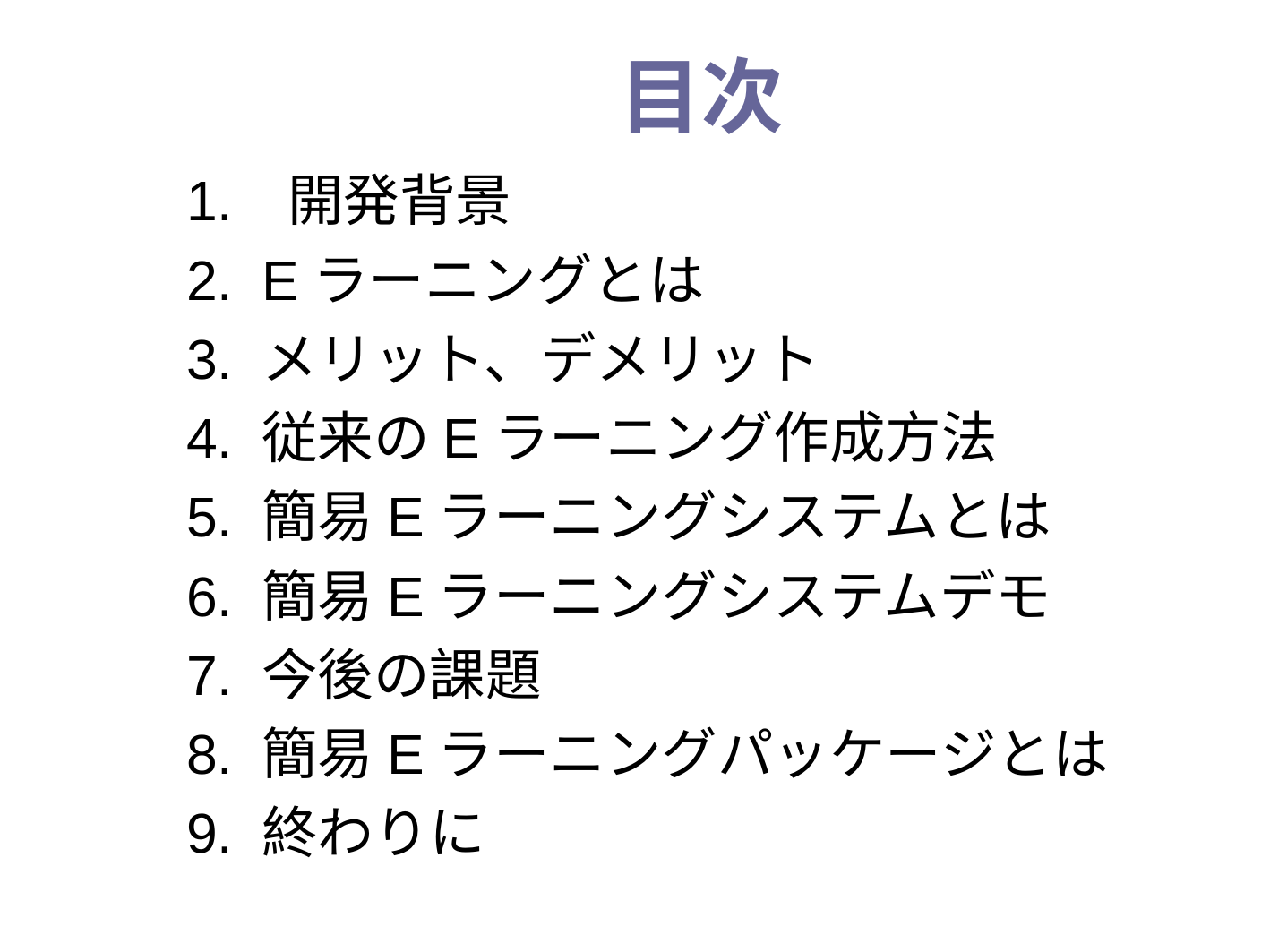

# 目次
 開発背景
Eラーニングとは
メリット、デメリット
従来のEラーニング作成方法
簡易Eラーニングシステムとは
簡易Eラーニングシステムデモ
今後の課題
簡易Eラーニングパッケージとは
終わりに